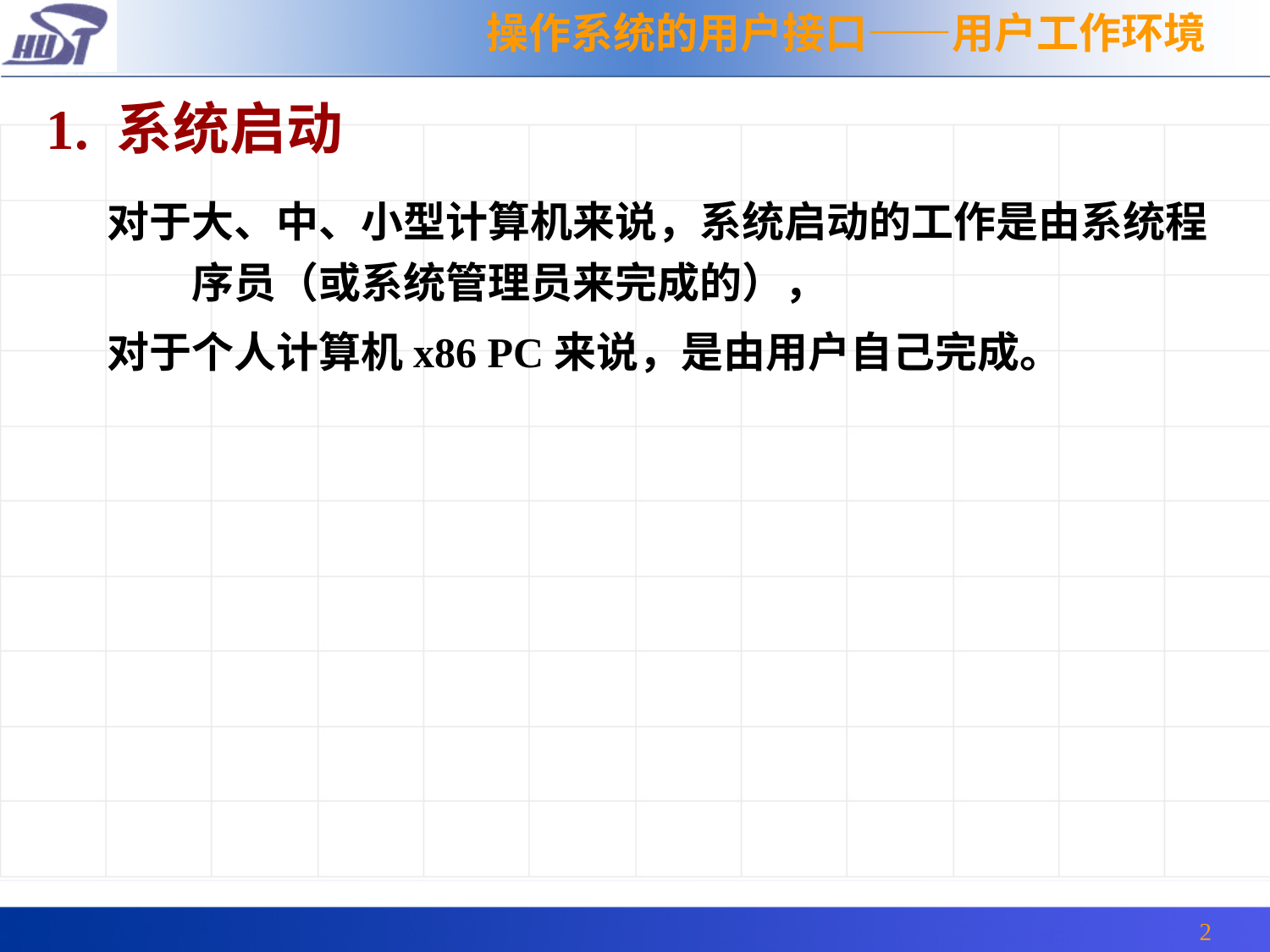

操作系统的用户接口——用户工作环境
1. 系统启动
对于大、中、小型计算机来说，系统启动的工作是由系统程序员（或系统管理员来完成的），
对于个人计算机x86 PC来说，是由用户自己完成。
2